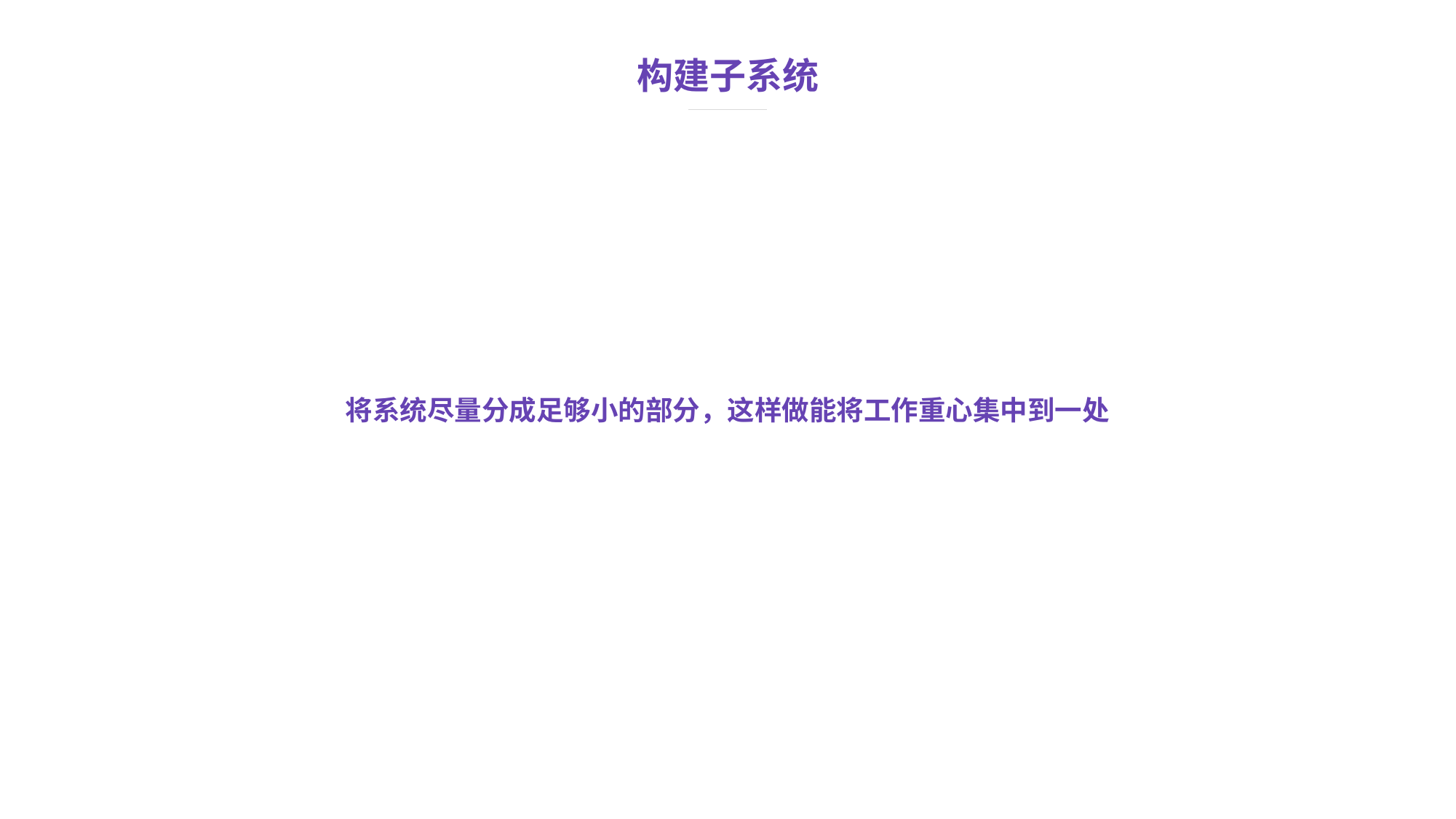

构建子系统
将系统尽量分成足够小的部分，这样做能将工作重心集中到一处